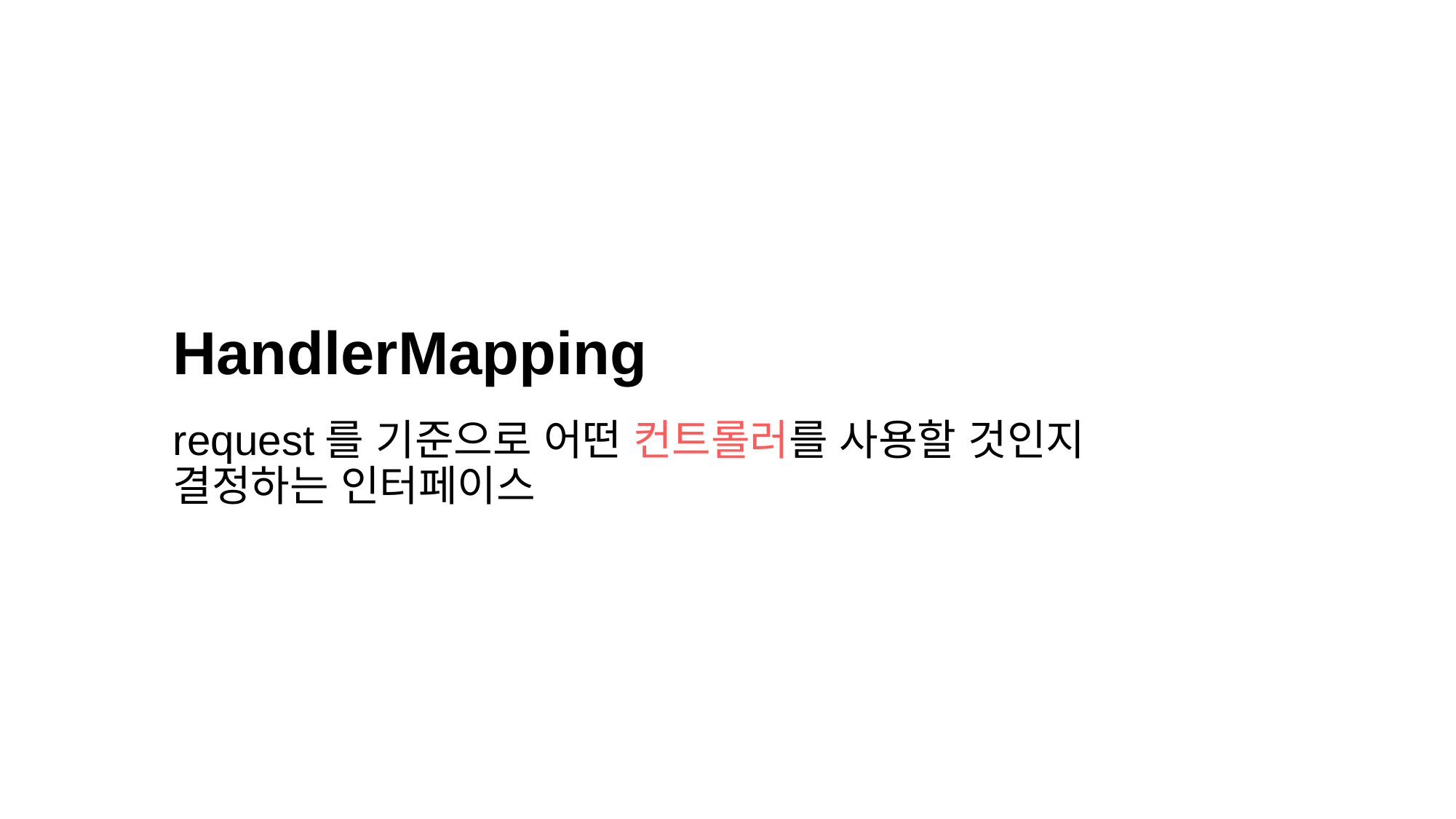

HandlerMapping
request를 기준으로 어떤 컨트롤러를 사용할 것인지
결정하는 인터페이스